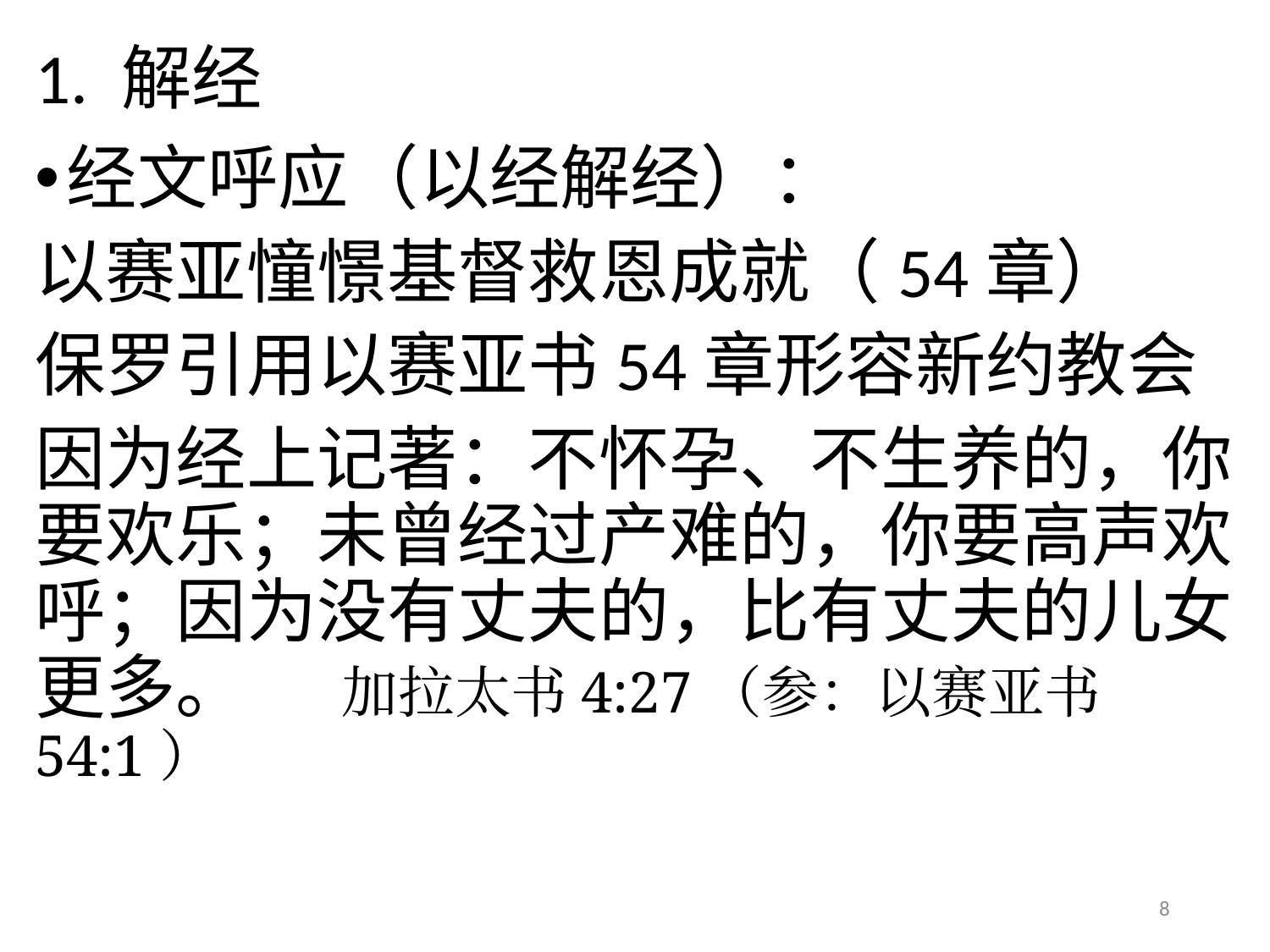

# 1. 解经
经文呼应（以经解经）：
以赛亚憧憬基督救恩成就（54章）
保罗引用以赛亚书54章形容新约教会
因为经上记著：不怀孕、不生养的，你要欢乐；未曾经过产难的，你要高声欢呼；因为没有丈夫的，比有丈夫的儿女更多。      加拉太书4:27（参：以赛亚书54:1）
8